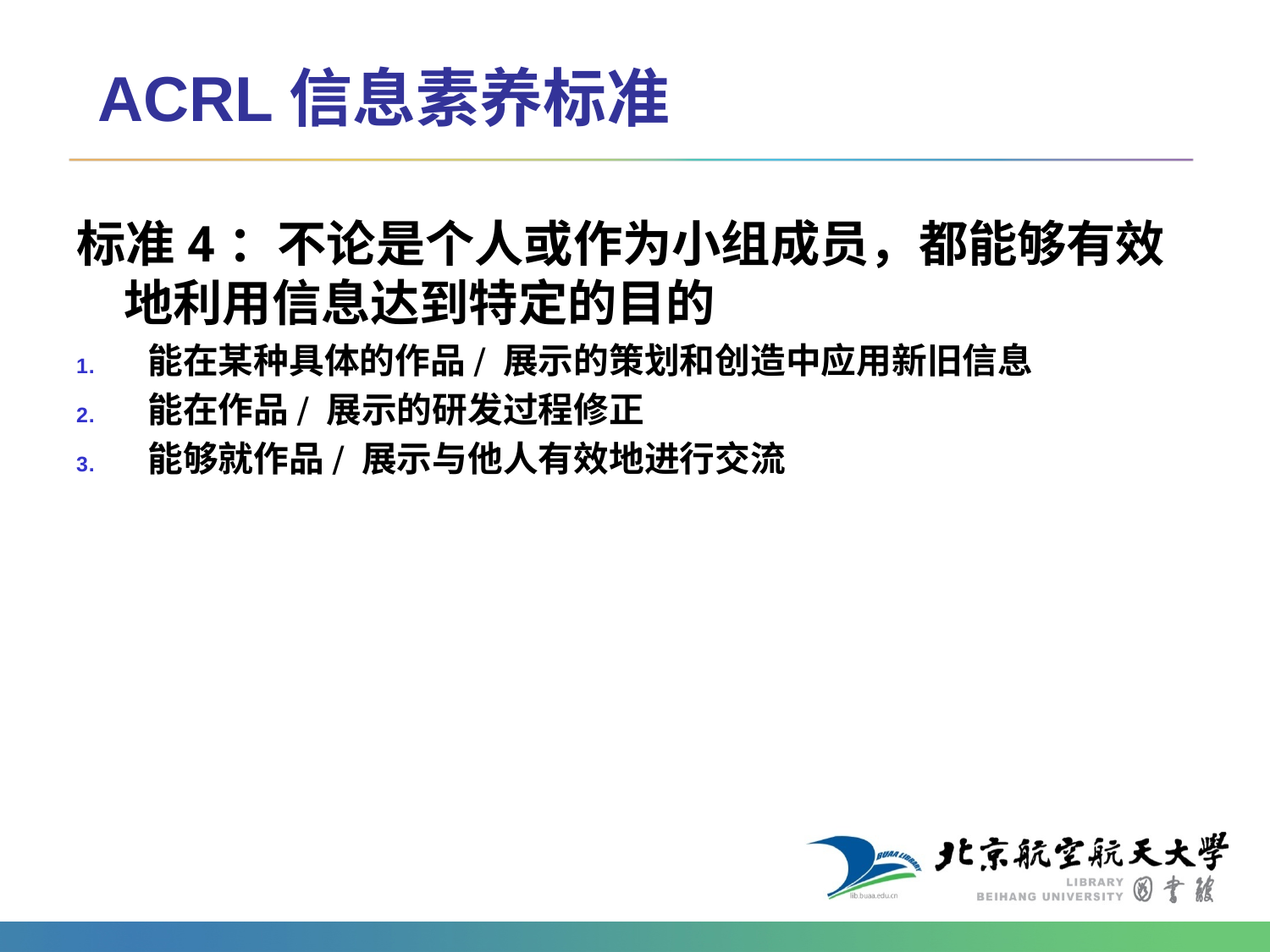

ACRL信息素养标准
标准4：不论是个人或作为小组成员，都能够有效地利用信息达到特定的目的
能在某种具体的作品/展示的策划和创造中应用新旧信息
能在作品/展示的研发过程修正
能够就作品/展示与他人有效地进行交流